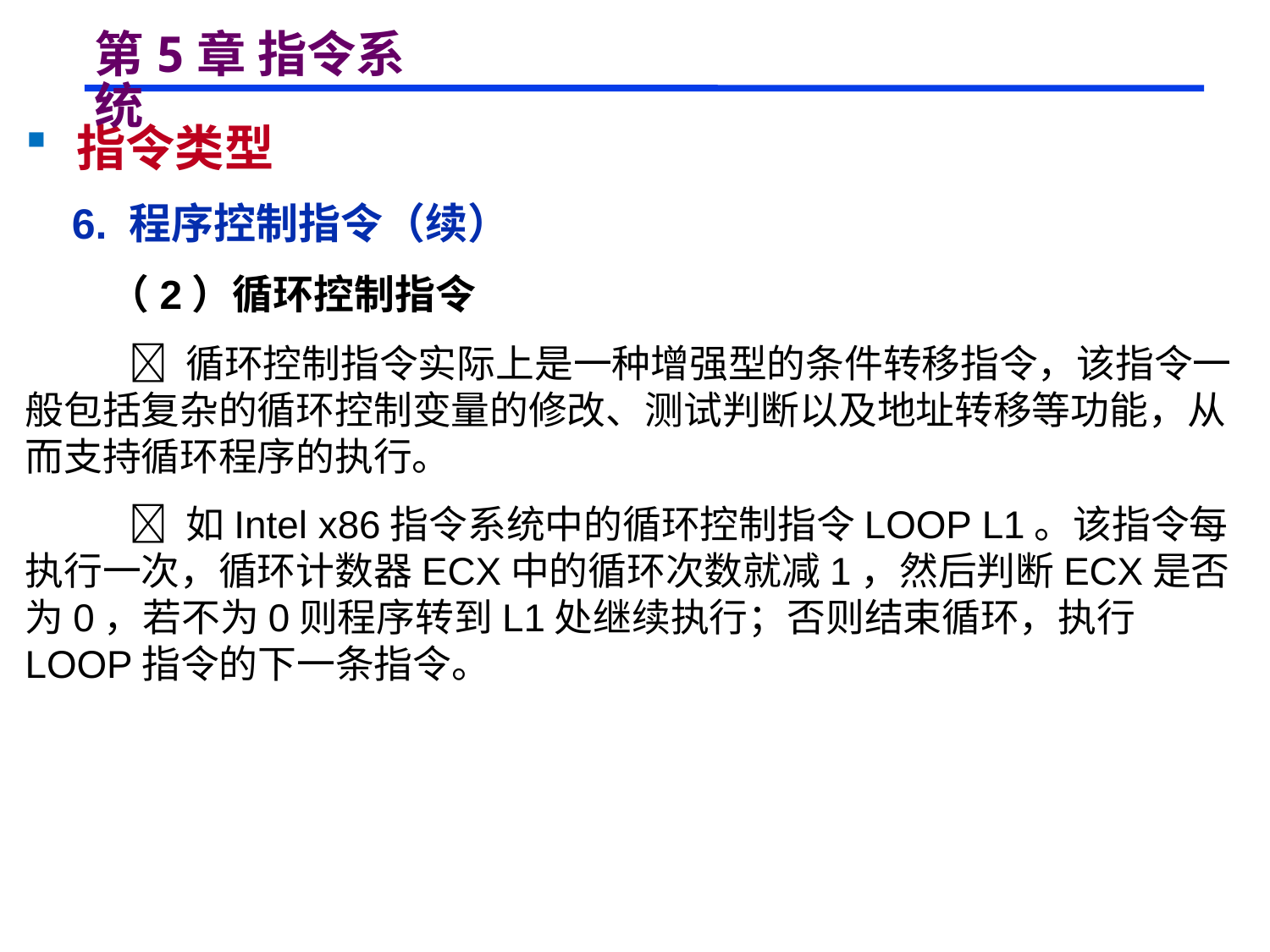

# 第5章 指令系统
 指令类型
    6. 程序控制指令（续）
        （2）循环控制指令
            • 循环控制指令实际上是一种增强型的条件转移指令，该指令一般包括复杂的循环控制变量的修改、测试判断以及地址转移等功能，从而支持循环程序的执行。
            • 如Intel x86指令系统中的循环控制指令LOOP L1。该指令每执行一次，循环计数器ECX中的循环次数就减1，然后判断ECX是否为0，若不为0则程序转到L1处继续执行；否则结束循环，执行LOOP指令的下一条指令。